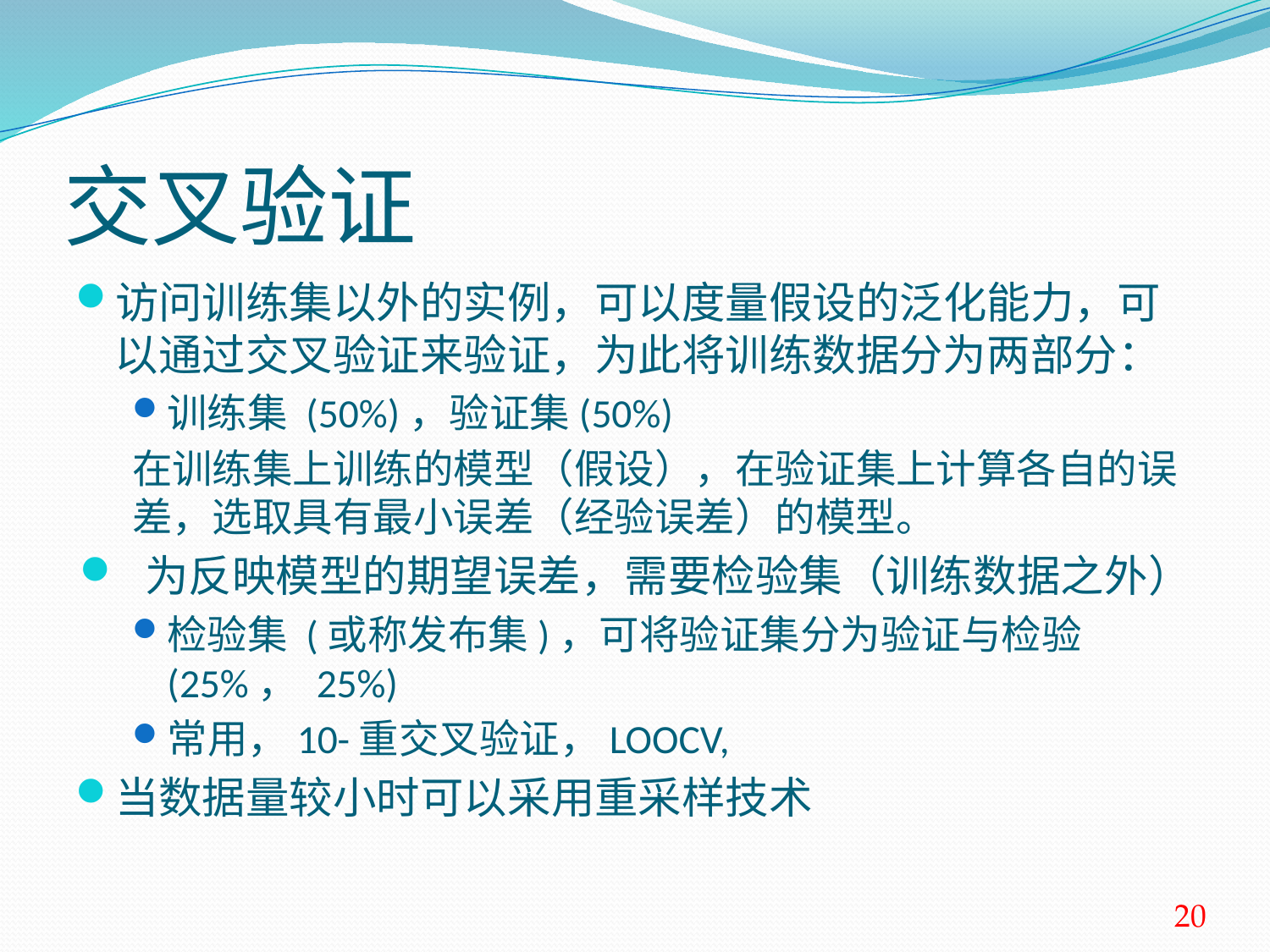

# 交叉验证
访问训练集以外的实例，可以度量假设的泛化能力，可以通过交叉验证来验证，为此将训练数据分为两部分：
训练集 (50%)，验证集(50%)
在训练集上训练的模型（假设），在验证集上计算各自的误差，选取具有最小误差（经验误差）的模型。
为反映模型的期望误差，需要检验集（训练数据之外）
检验集 (或称发布集)，可将验证集分为验证与检验 (25%， 25%)
常用，10-重交叉验证，LOOCV,
当数据量较小时可以采用重采样技术
20